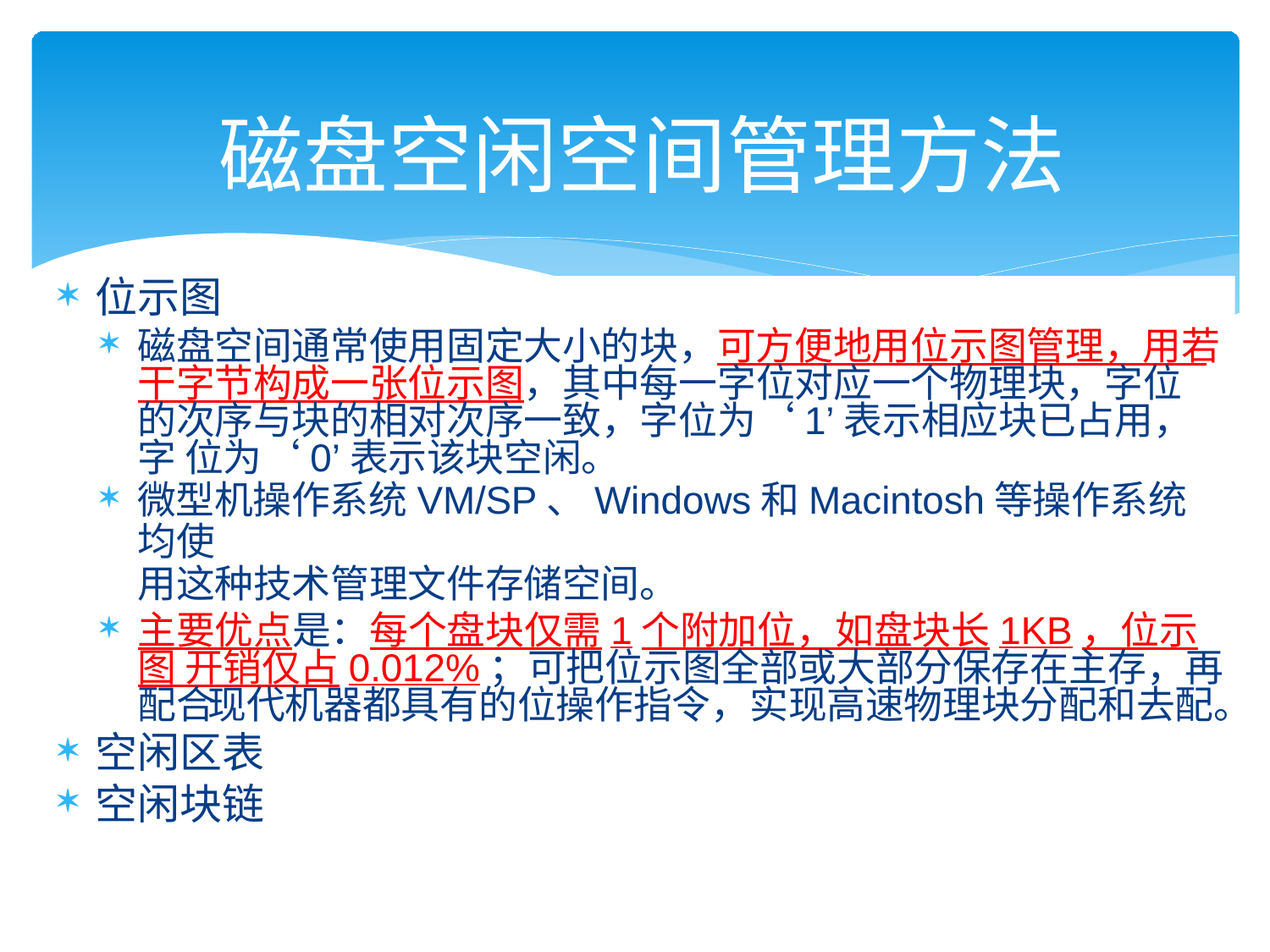

# 磁盘空闲空间管理方法
位示图
磁盘空间通常使用固定大小的块，可方便地用位示图管理，用若 干字节构成一张位示图，其中每一字位对应一个物理块，字位 的次序与块的相对次序一致，字位为‘1’表示相应块已占用，字 位为‘0’表示该块空闲。
微型机操作系统VM/SP、Windows和Macintosh等操作系统均使
用这种技术管理文件存储空间。
主要优点是：每个盘块仅需1个附加位，如盘块长1KB，位示图 开销仅占0.012%；可把位示图全部或大部分保存在主存，再配合 现代机器都具有的位操作指令，实现高速物理块分配和去配。
空闲区表
空闲块链

130